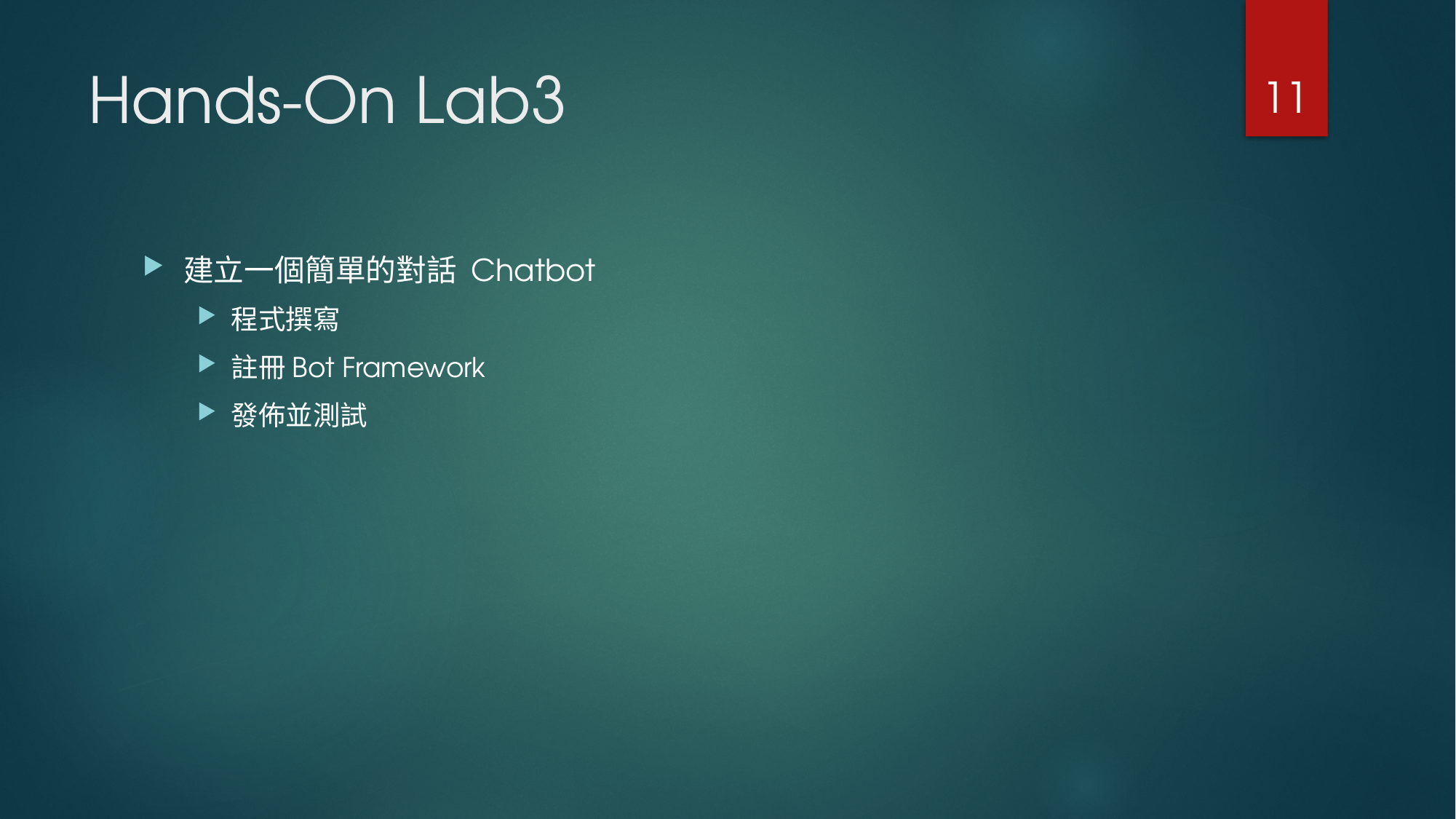

11
# Hands-On Lab3
建立一個簡單的對話 Chatbot
程式撰寫
註冊Bot Framework
發佈並測試